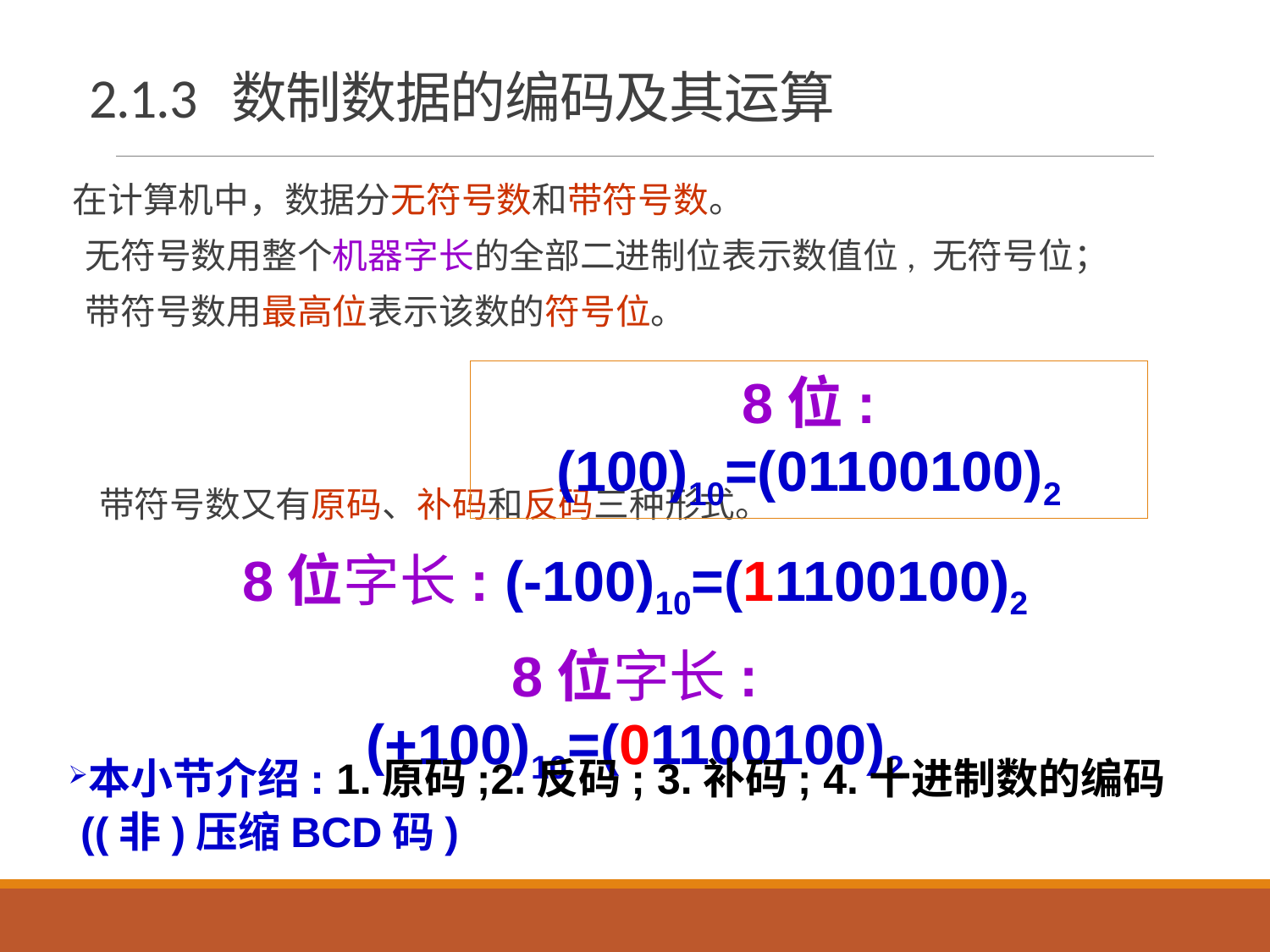

# 2.1.3  数制数据的编码及其运算
在计算机中，数据分无符号数和带符号数。
无符号数用整个机器字长的全部二进制位表示数值位, 无符号位；
带符号数用最高位表示该数的符号位。

带符号数又有原码、补码和反码三种形式。
8位: (100)10=(01100100)2
8位字长: (-100)10=(11100100)2
8位字长: (+100)10=(01100100)2
本小节介绍: 1.原码;2.反码; 3.补码; 4.十进制数的编码((非)压缩BCD码)